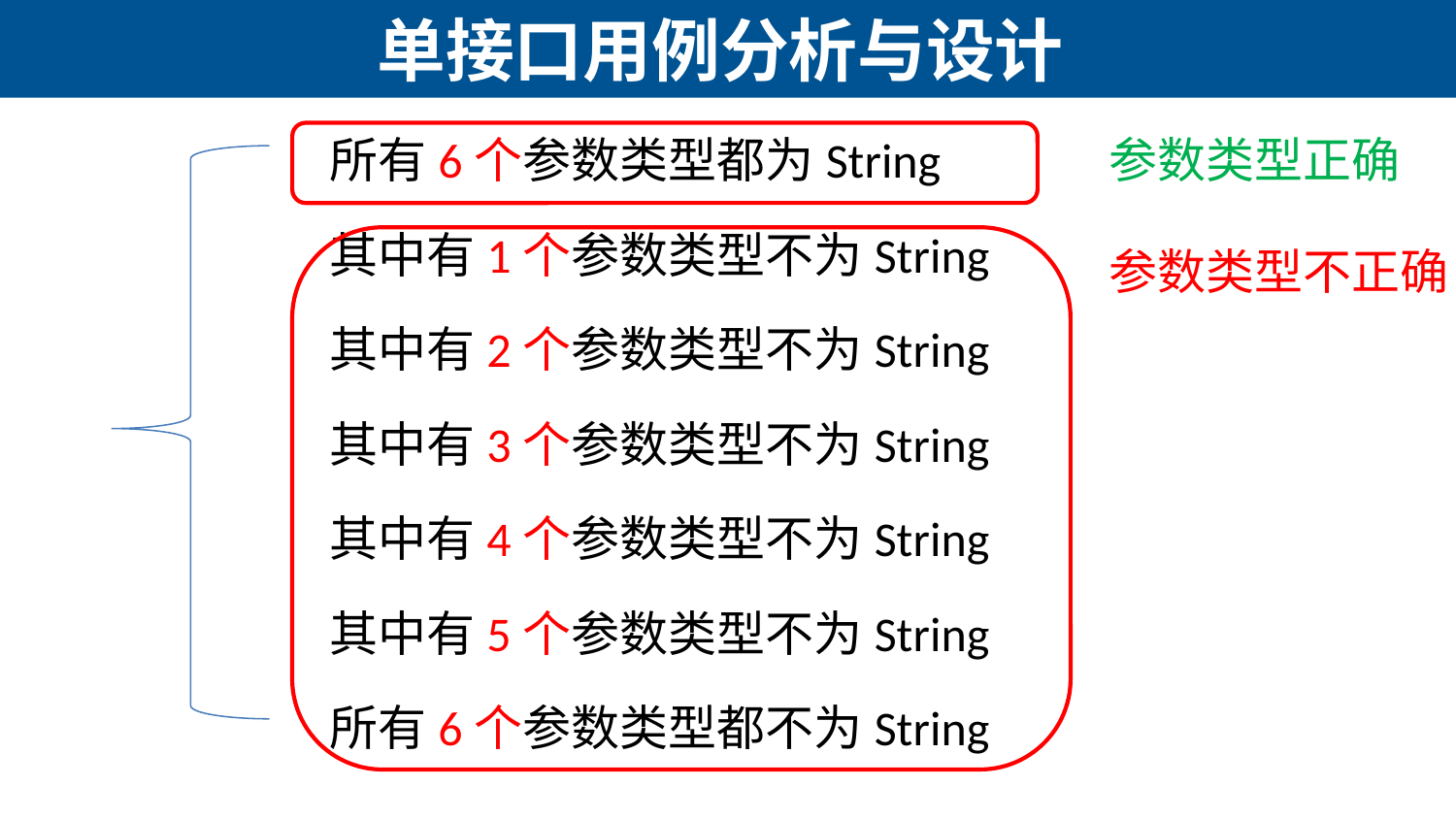

# 单接口用例分析与设计
参数类型正确

所有6个参数类型都为String
其中有1个参数类型不为String
其中有2个参数类型不为String
其中有3个参数类型不为String
其中有4个参数类型不为String
其中有5个参数类型不为String
所有6个参数类型都不为String

参数类型不正确